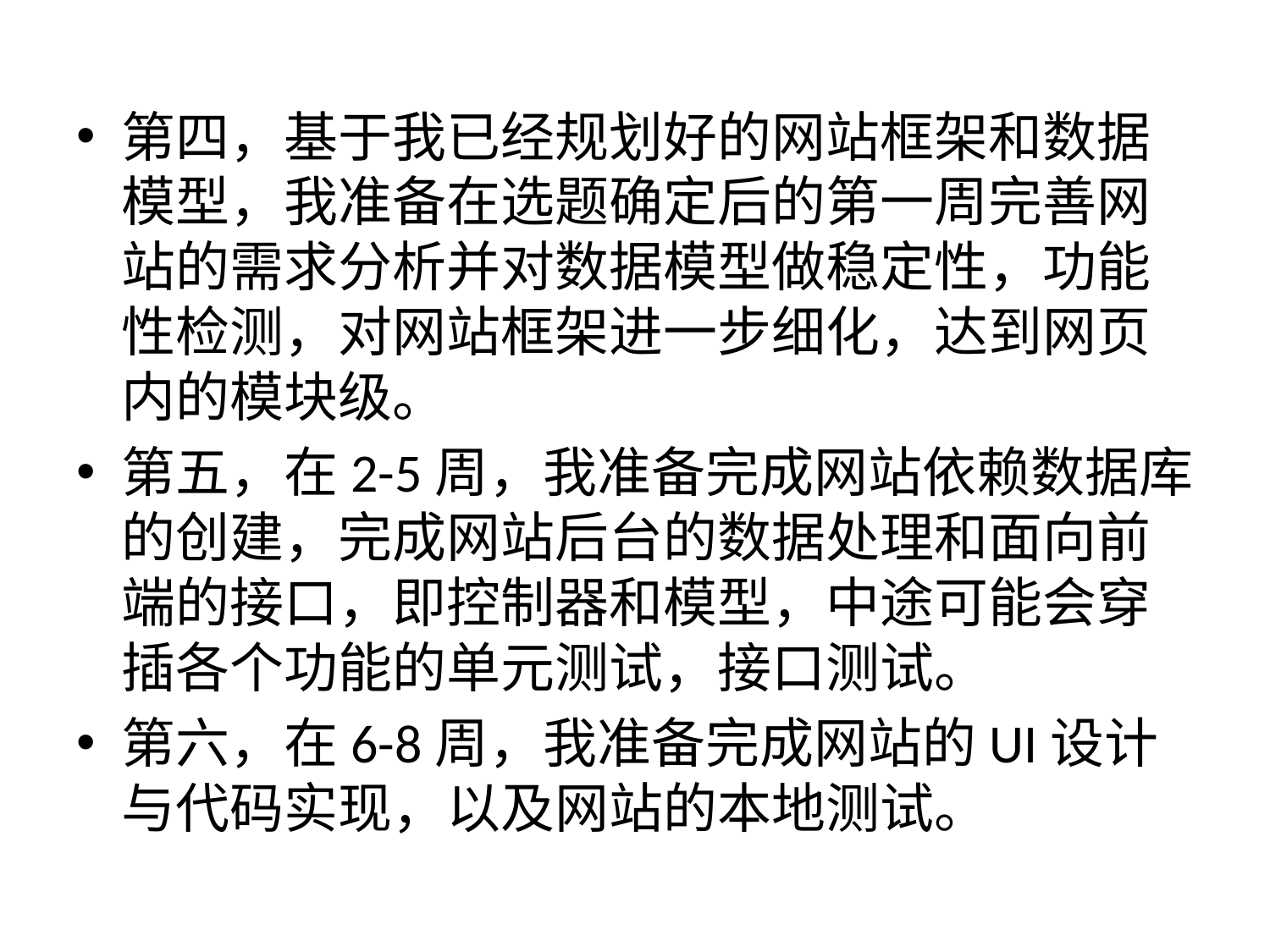

第四，基于我已经规划好的网站框架和数据模型，我准备在选题确定后的第一周完善网站的需求分析并对数据模型做稳定性，功能性检测，对网站框架进一步细化，达到网页内的模块级。
第五，在2-5周，我准备完成网站依赖数据库的创建，完成网站后台的数据处理和面向前端的接口，即控制器和模型，中途可能会穿插各个功能的单元测试，接口测试。
第六，在6-8周，我准备完成网站的UI设计与代码实现，以及网站的本地测试。